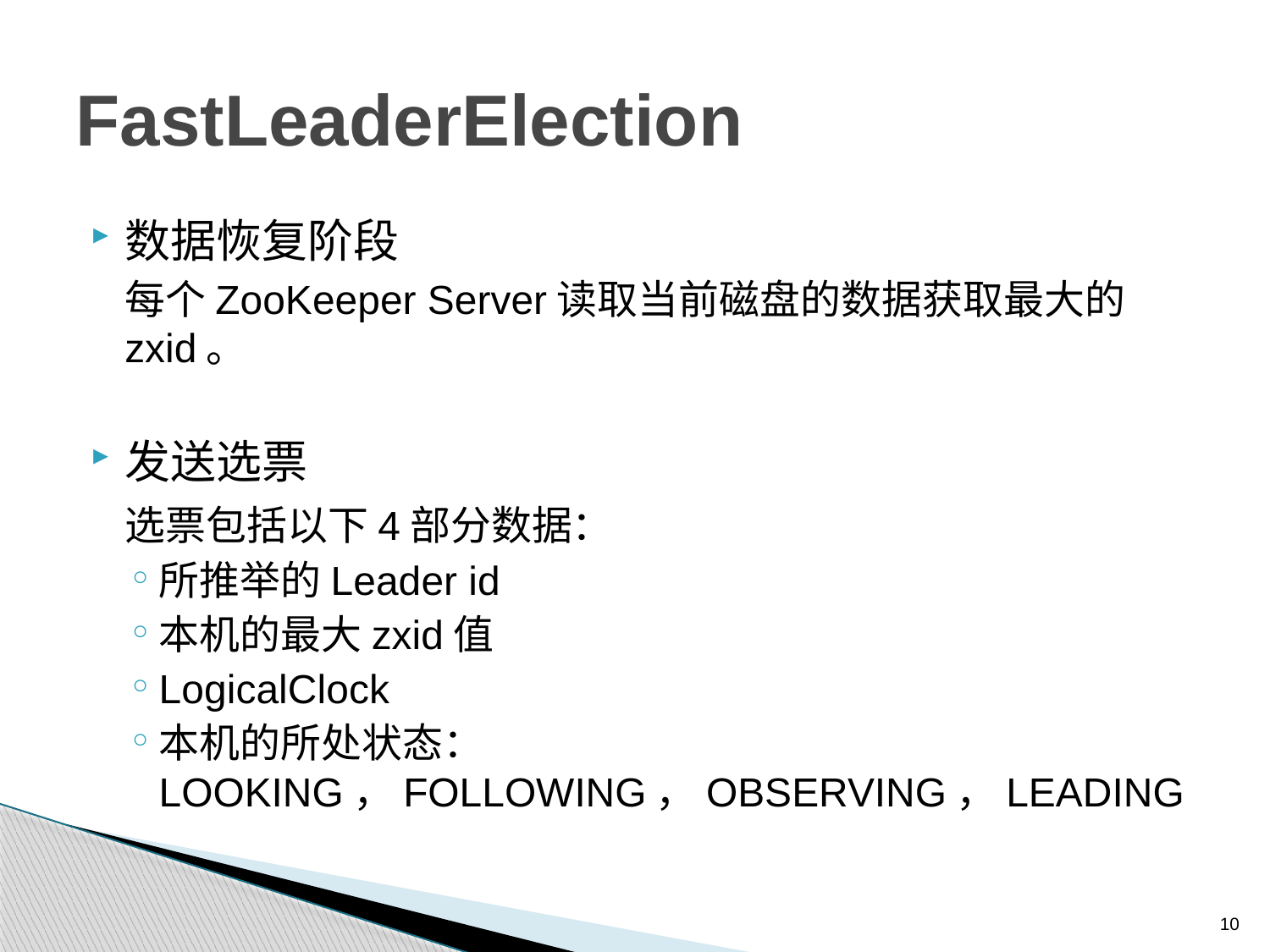

# FastLeaderElection
数据恢复阶段
	每个ZooKeeper Server读取当前磁盘的数据获取最大的zxid。

发送选票
	选票包括以下4部分数据：
所推举的Leader id
本机的最大zxid值
LogicalClock
本机的所处状态： LOOKING，FOLLOWING，OBSERVING，LEADING

10